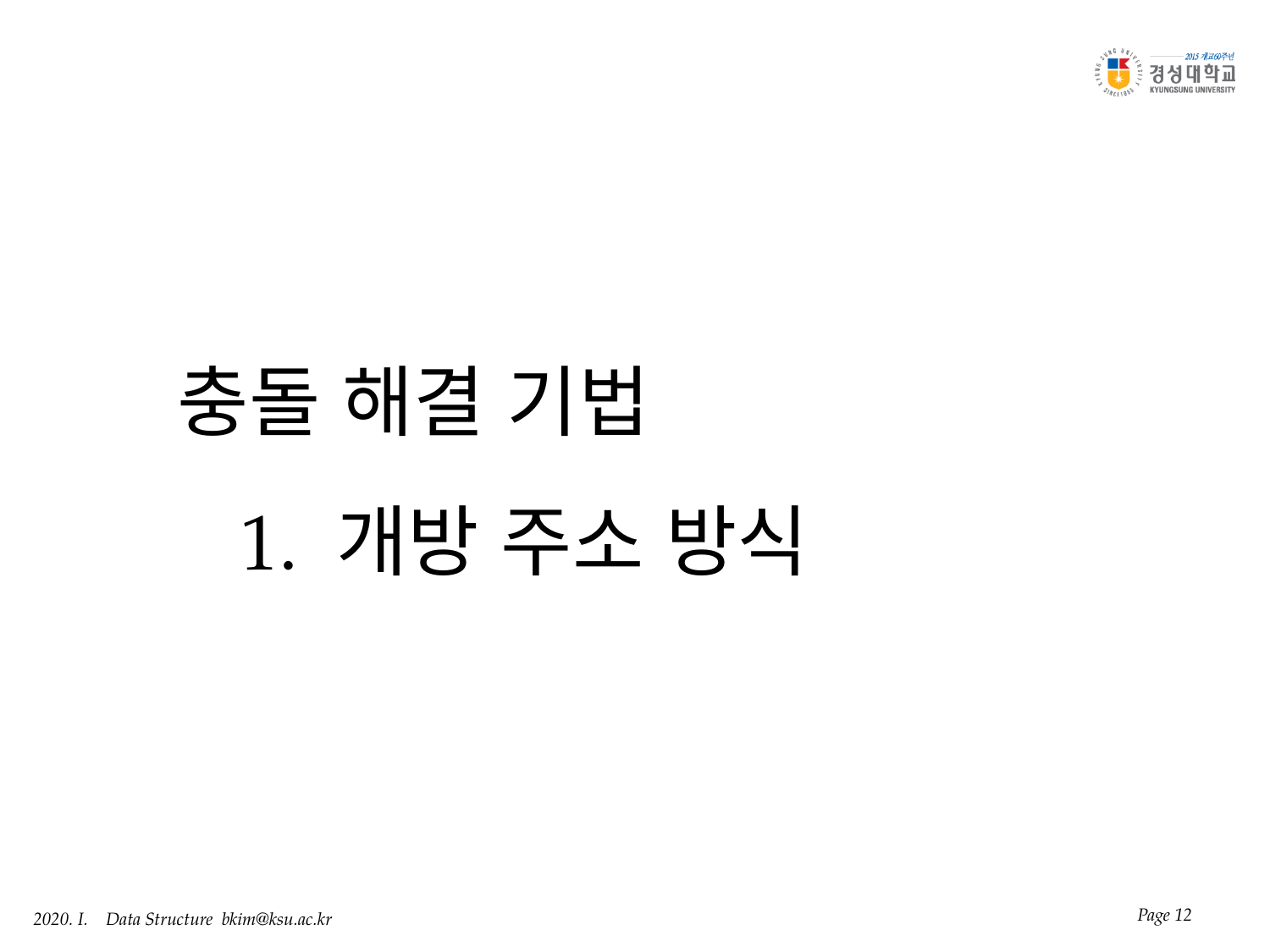

# 충돌 해결 기법 1. 개방 주소 방식
Page 12